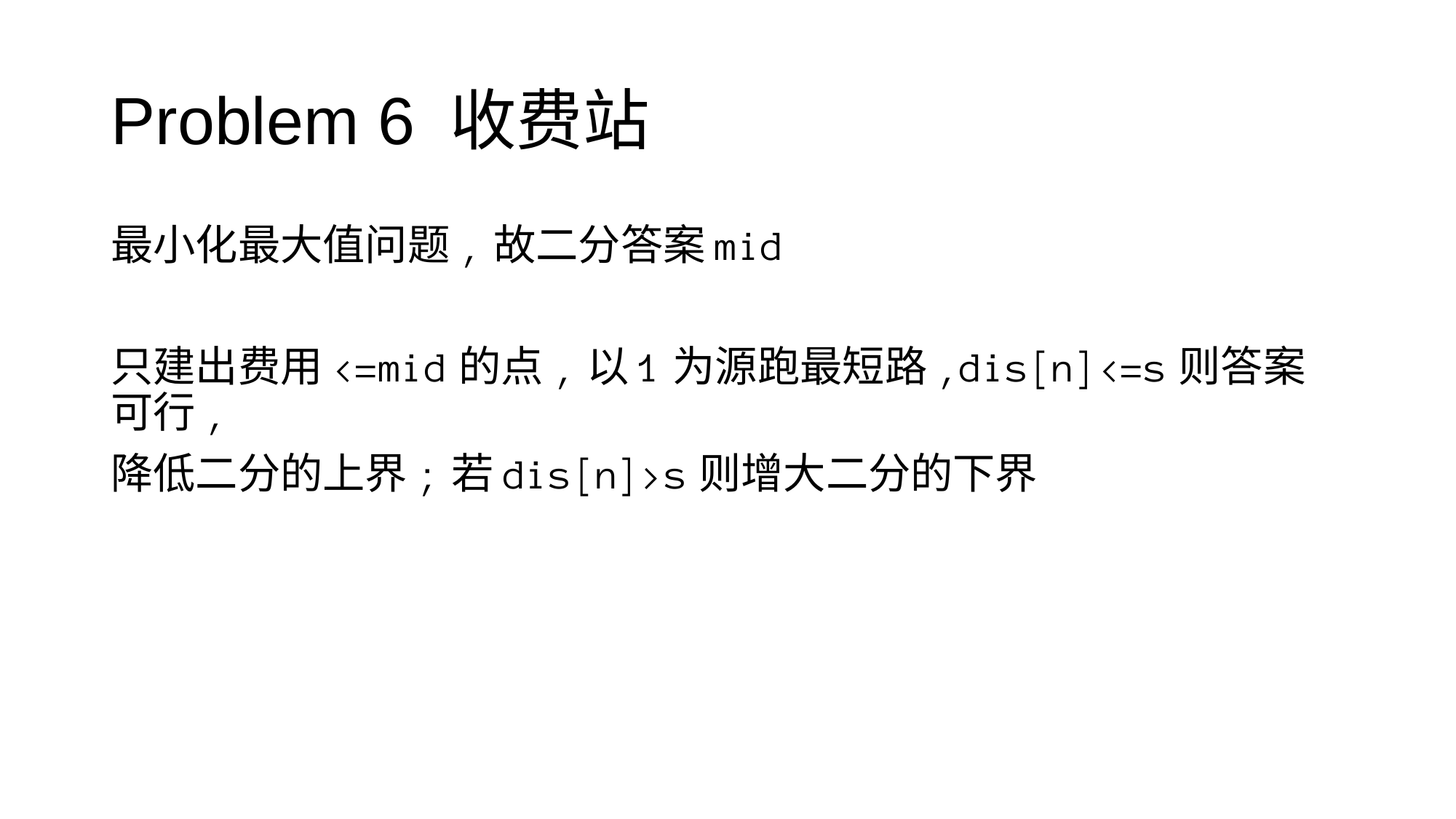

# Problem 6 收费站
最小化最大值问题,故二分答案mid

只建出费用<=mid的点,以1为源跑最短路,dis[n]<=s则答案可行,
降低二分的上界;若dis[n]>s则增大二分的下界